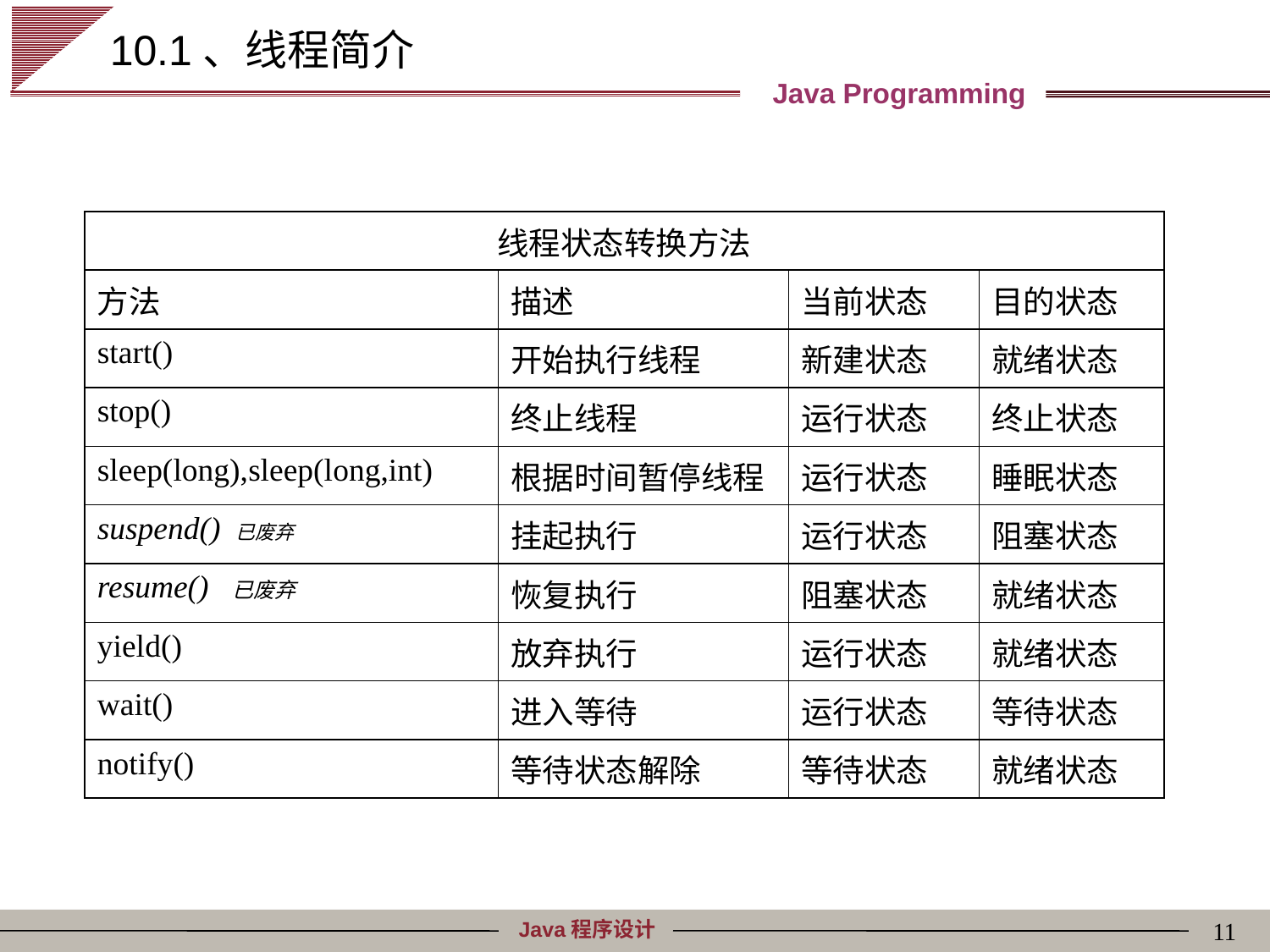

# 10.1、线程简介
| 线程状态转换方法 |  |  |  |
| --- | --- | --- | --- |
| 方法 | 描述 | 当前状态 | 目的状态 |
| start() | 开始执行线程 | 新建状态 | 就绪状态 |
| stop() | 终止线程 | 运行状态 | 终止状态 |
| sleep(long),sleep(long,int) | 根据时间暂停线程 | 运行状态 | 睡眠状态 |
| suspend() 已废弃 | 挂起执行 | 运行状态 | 阻塞状态 |
| resume() 已废弃 | 恢复执行 | 阻塞状态 | 就绪状态 |
| yield() | 放弃执行 | 运行状态 | 就绪状态 |
| wait() | 进入等待 | 运行状态 | 等待状态 |
| notify() | 等待状态解除 | 等待状态 | 就绪状态 |